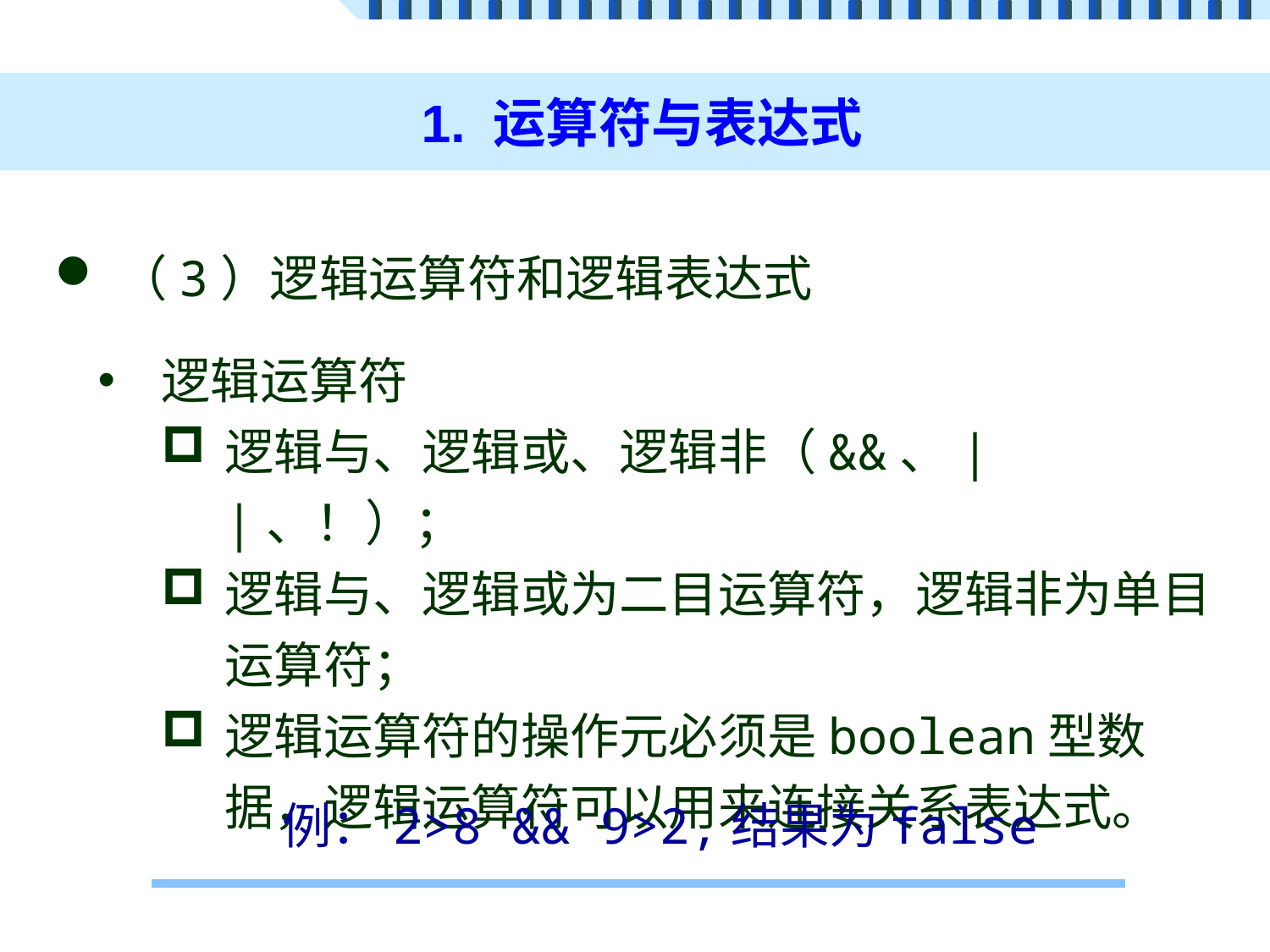

# 1. 运算符与表达式
（3）逻辑运算符和逻辑表达式
逻辑运算符
逻辑与、逻辑或、逻辑非（&&、||、！）；
逻辑与、逻辑或为二目运算符，逻辑非为单目运算符；
逻辑运算符的操作元必须是boolean型数据，逻辑运算符可以用来连接关系表达式。
例：2>8 && 9>2,结果为false